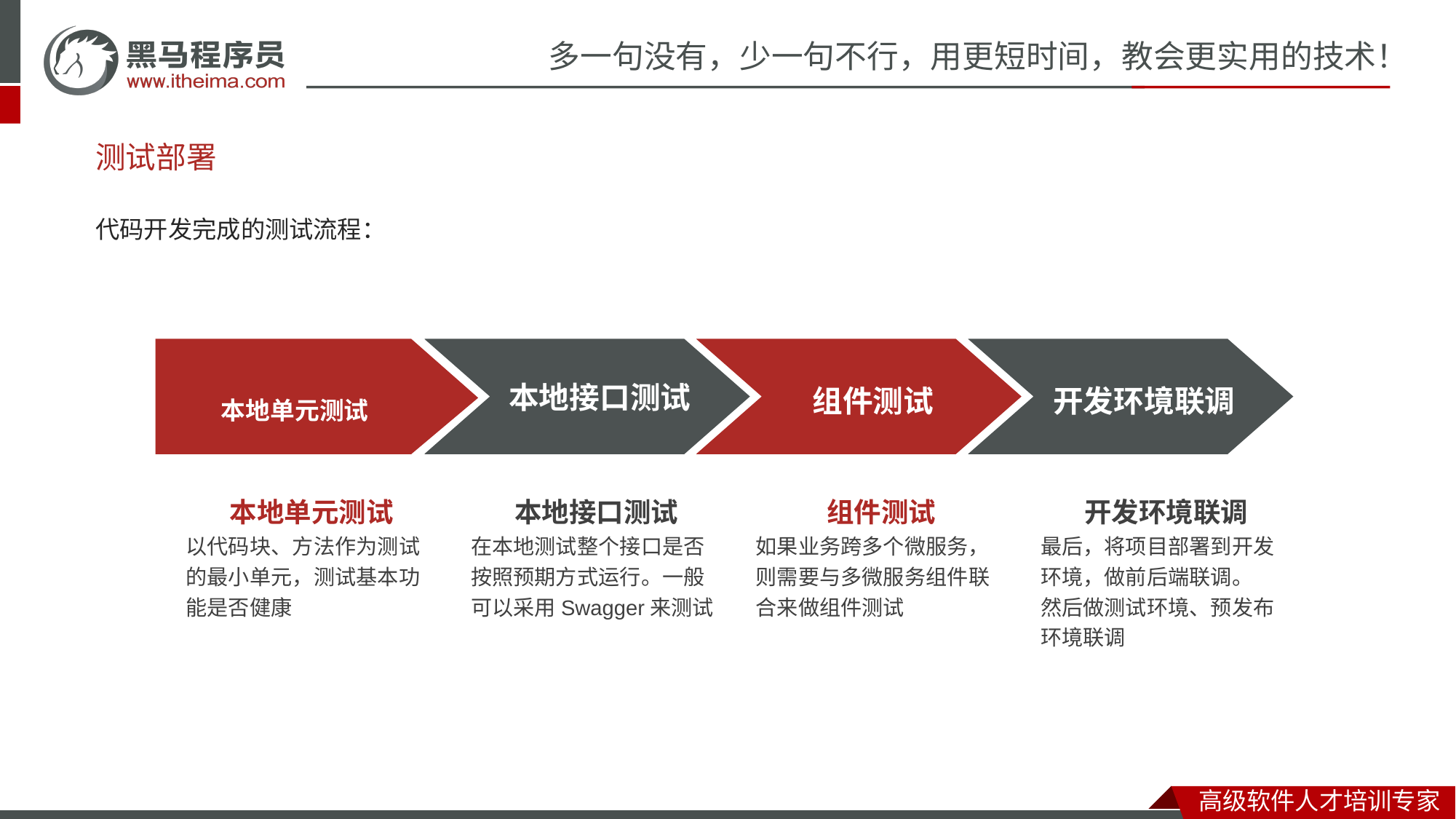

测试部署
代码开发完成的测试流程：

组件测试
开发环境联调
本地单元测试
本地接口测试
本地单元测试
以代码块、方法作为测试的最小单元，测试基本功能是否健康
本地接口测试
在本地测试整个接口是否按照预期方式运行。一般可以采用Swagger来测试
组件测试
如果业务跨多个微服务，则需要与多微服务组件联合来做组件测试
开发环境联调
最后，将项目部署到开发环境，做前后端联调。
然后做测试环境、预发布环境联调